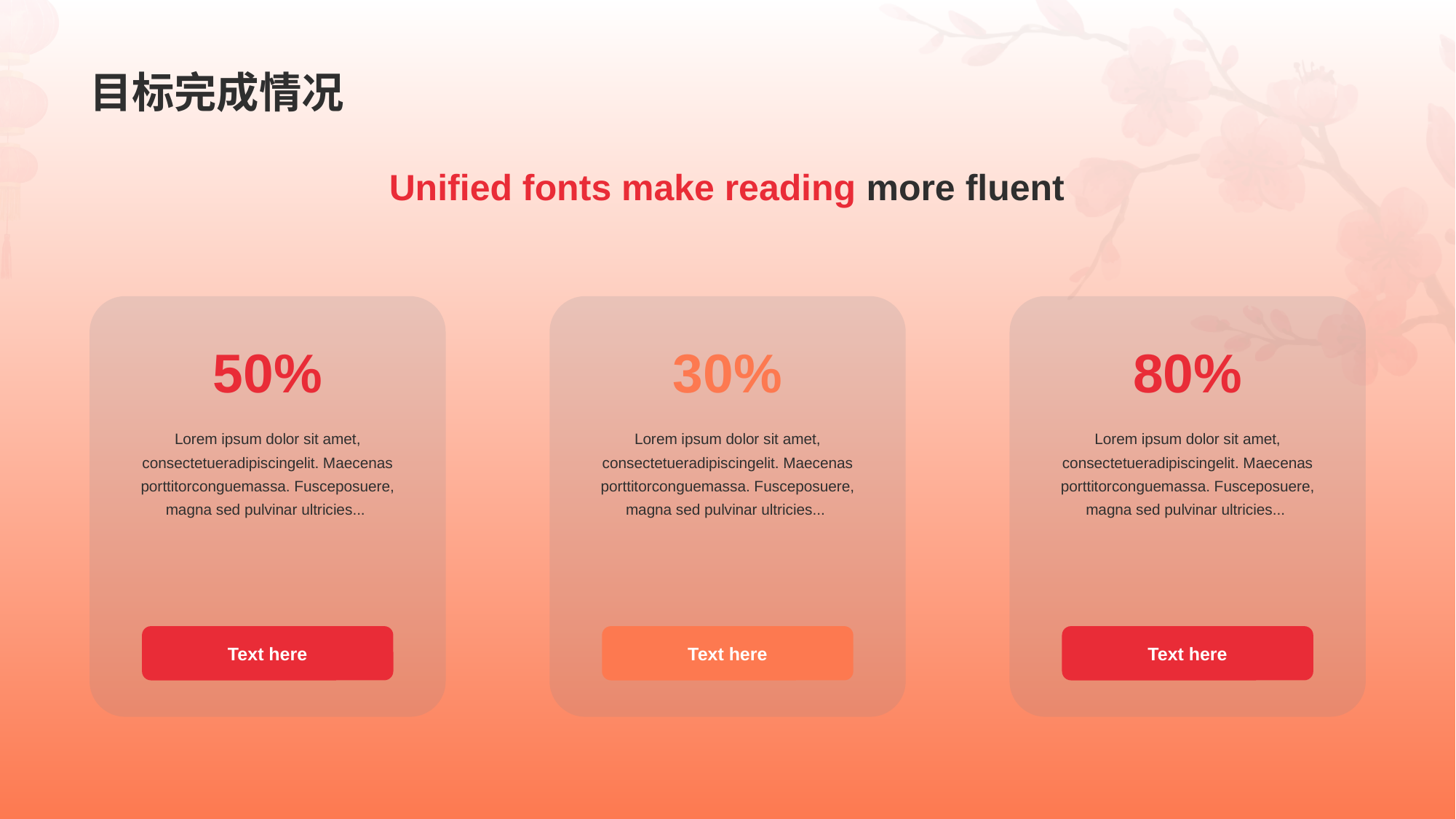

# 目标完成情况
Unified fonts make reading more fluent

50%
Lorem ipsum dolor sit amet, consectetueradipiscingelit. Maecenas porttitorconguemassa. Fusceposuere, magna sed pulvinar ultricies...

Text here

30%
Lorem ipsum dolor sit amet, consectetueradipiscingelit. Maecenas porttitorconguemassa. Fusceposuere, magna sed pulvinar ultricies...

Text here

80%
Lorem ipsum dolor sit amet, consectetueradipiscingelit. Maecenas porttitorconguemassa. Fusceposuere, magna sed pulvinar ultricies...

Text here